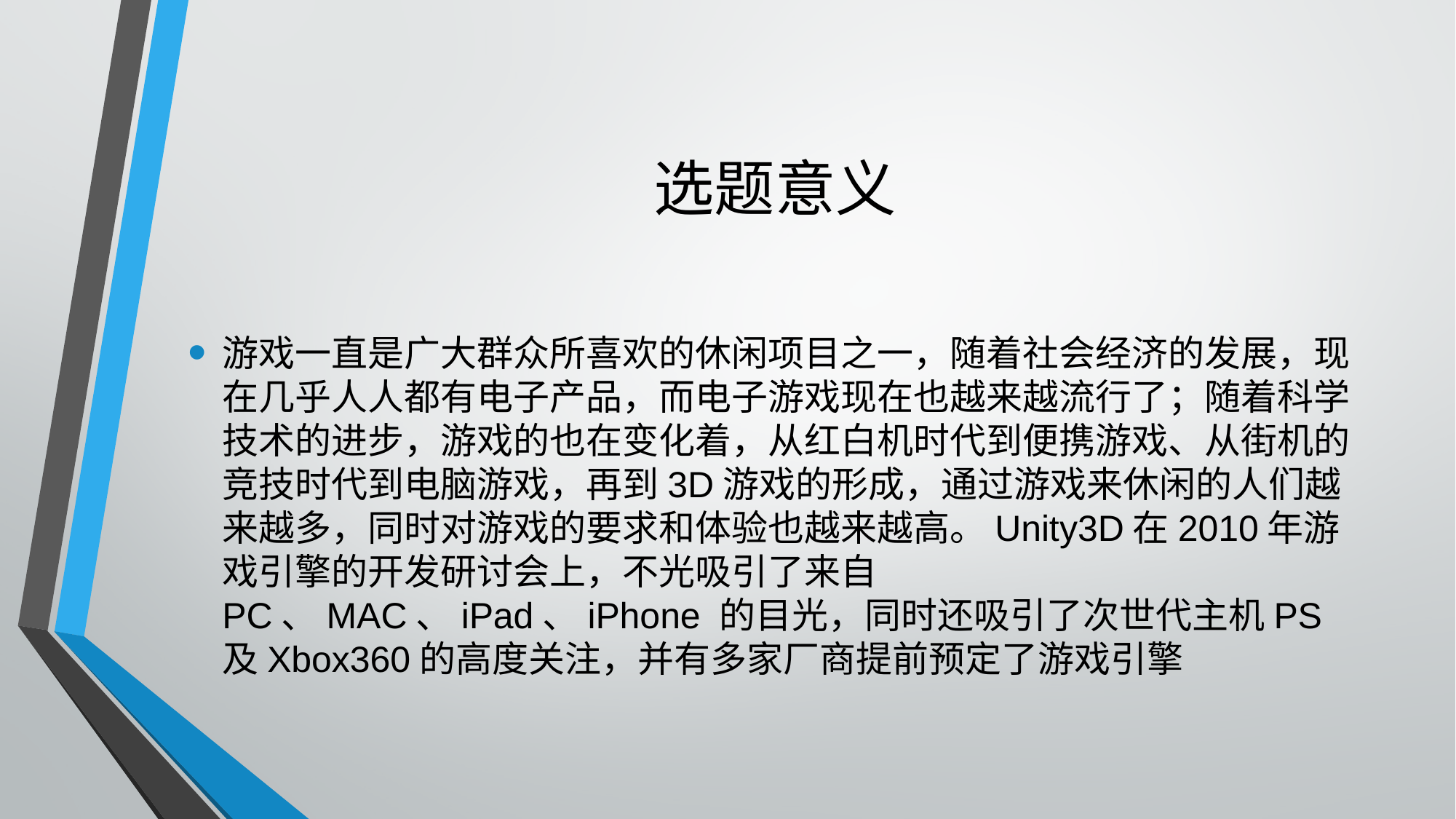

# 选题意义
游戏一直是广大群众所喜欢的休闲项目之一，随着社会经济的发展，现在几乎人人都有电子产品，而电子游戏现在也越来越流行了；随着科学技术的进步，游戏的也在变化着，从红白机时代到便携游戏、从街机的竞技时代到电脑游戏，再到3D游戏的形成，通过游戏来休闲的人们越来越多，同时对游戏的要求和体验也越来越高。Unity3D在2010年游戏引擎的开发研讨会上，不光吸引了来自PC、MAC、iPad、iPhone 的目光，同时还吸引了次世代主机PS及Xbox360的高度关注，并有多家厂商提前预定了游戏引擎